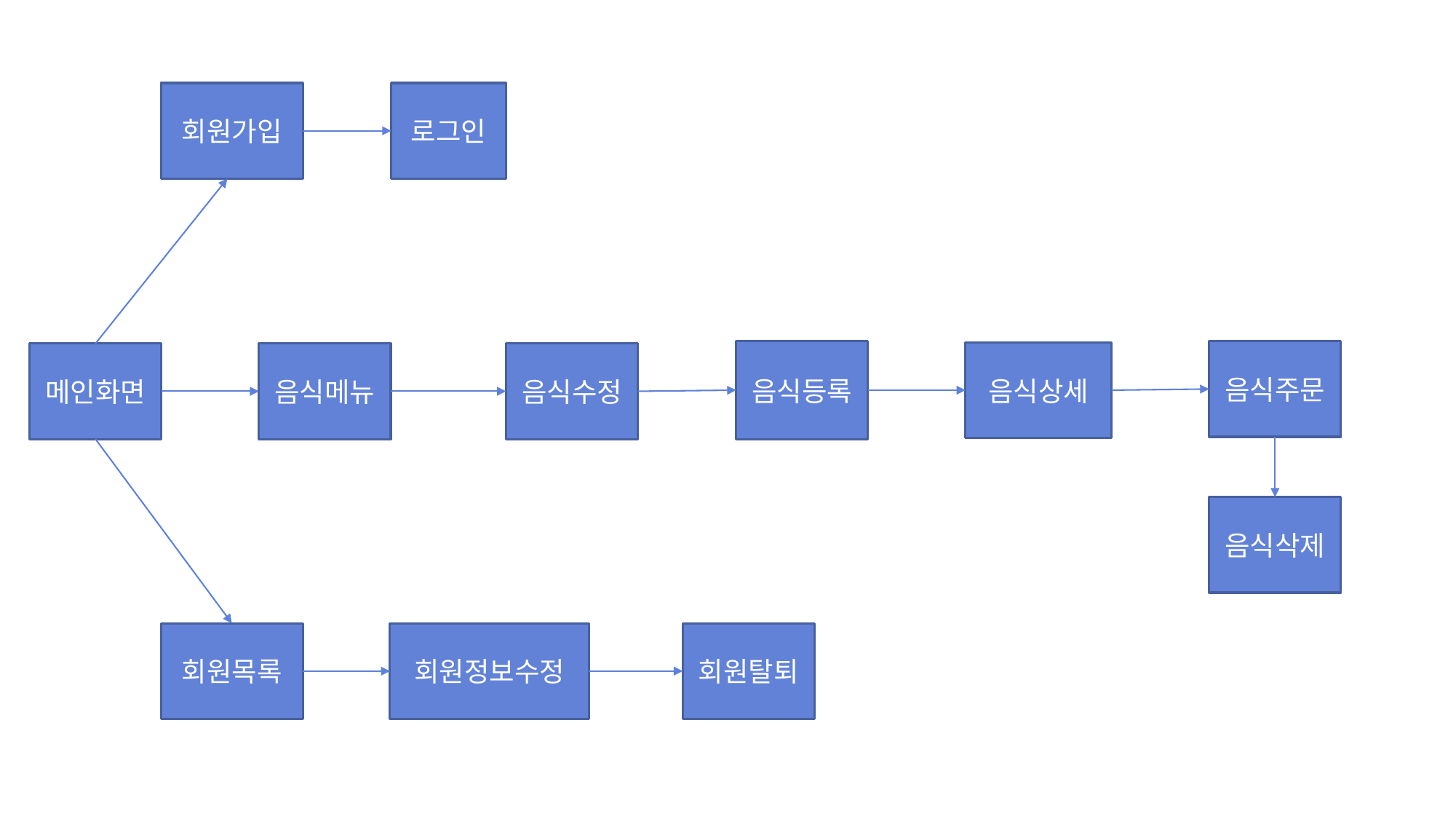

회원가입
로그인
음식등록
음식주문
음식상세
메인화면
음식메뉴
음식수정
음식삭제
회원목록
회원정보수정
회원탈퇴